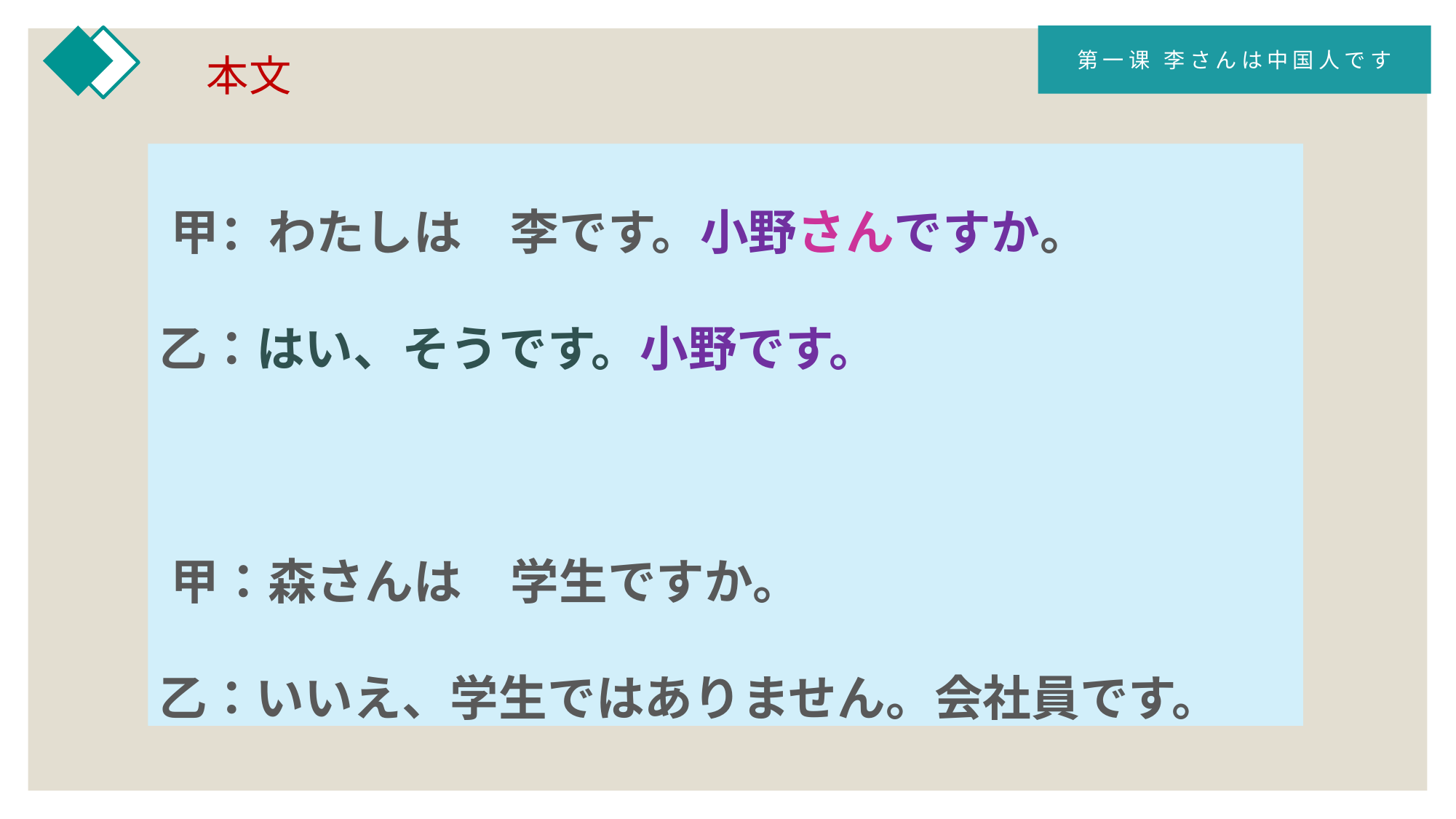

第一课 李さんは中国人です

本文
 甲：わたしは　李です。小野さんですか。
 乙：はい、そうです。小野です。
 甲：森さんは　学生ですか。
 乙：いいえ、学生ではありません。会社員です。